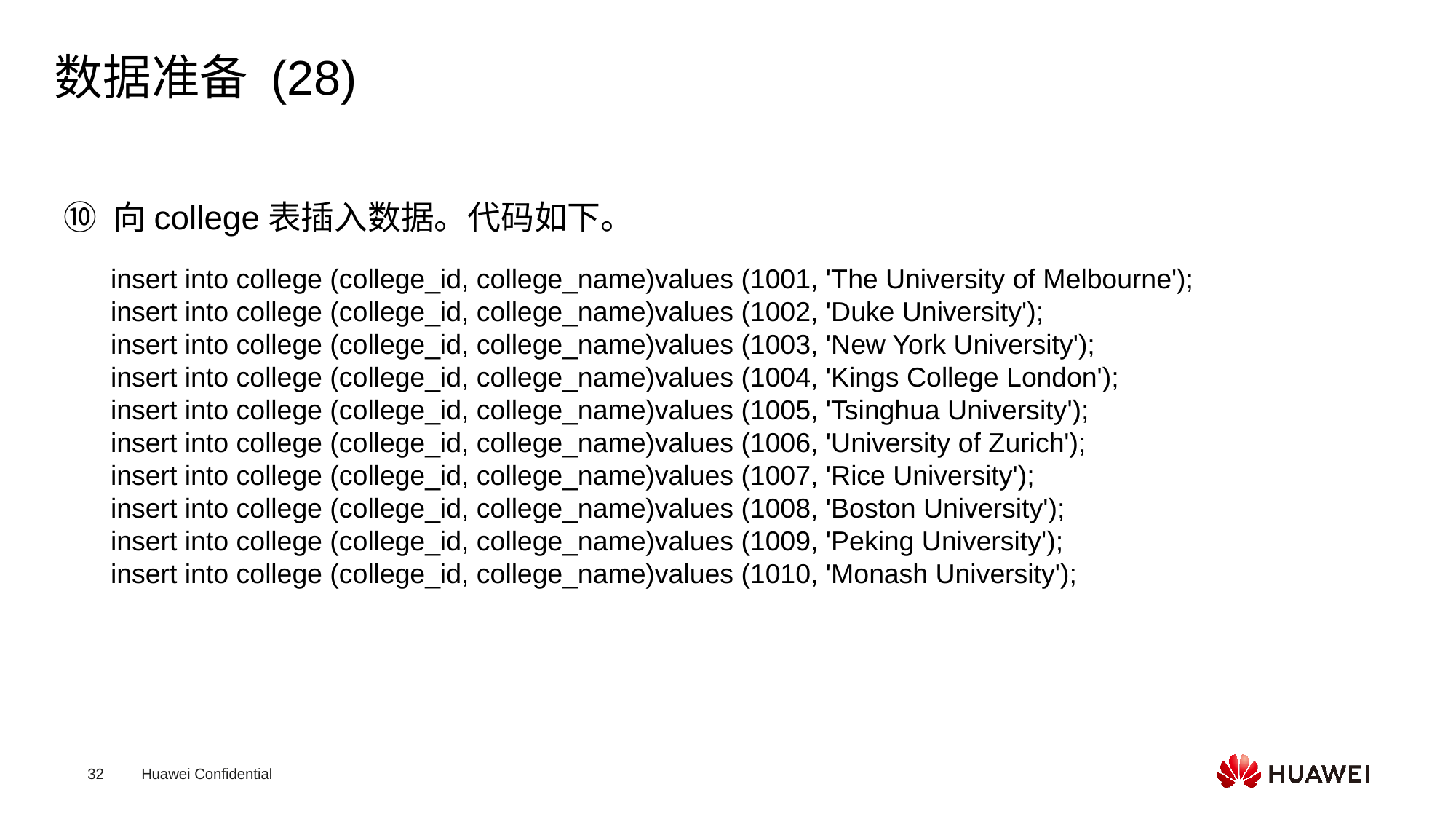

# 数据准备 (28)
⑩ 向college表插入数据。代码如下。
insert into college (college_id, college_name)values (1001, 'The University of Melbourne');insert into college (college_id, college_name)values (1002, 'Duke University');insert into college (college_id, college_name)values (1003, 'New York University');insert into college (college_id, college_name)values (1004, 'Kings College London');insert into college (college_id, college_name)values (1005, 'Tsinghua University');insert into college (college_id, college_name)values (1006, 'University of Zurich');insert into college (college_id, college_name)values (1007, 'Rice University');insert into college (college_id, college_name)values (1008, 'Boston University');insert into college (college_id, college_name)values (1009, 'Peking University');insert into college (college_id, college_name)values (1010, 'Monash University');